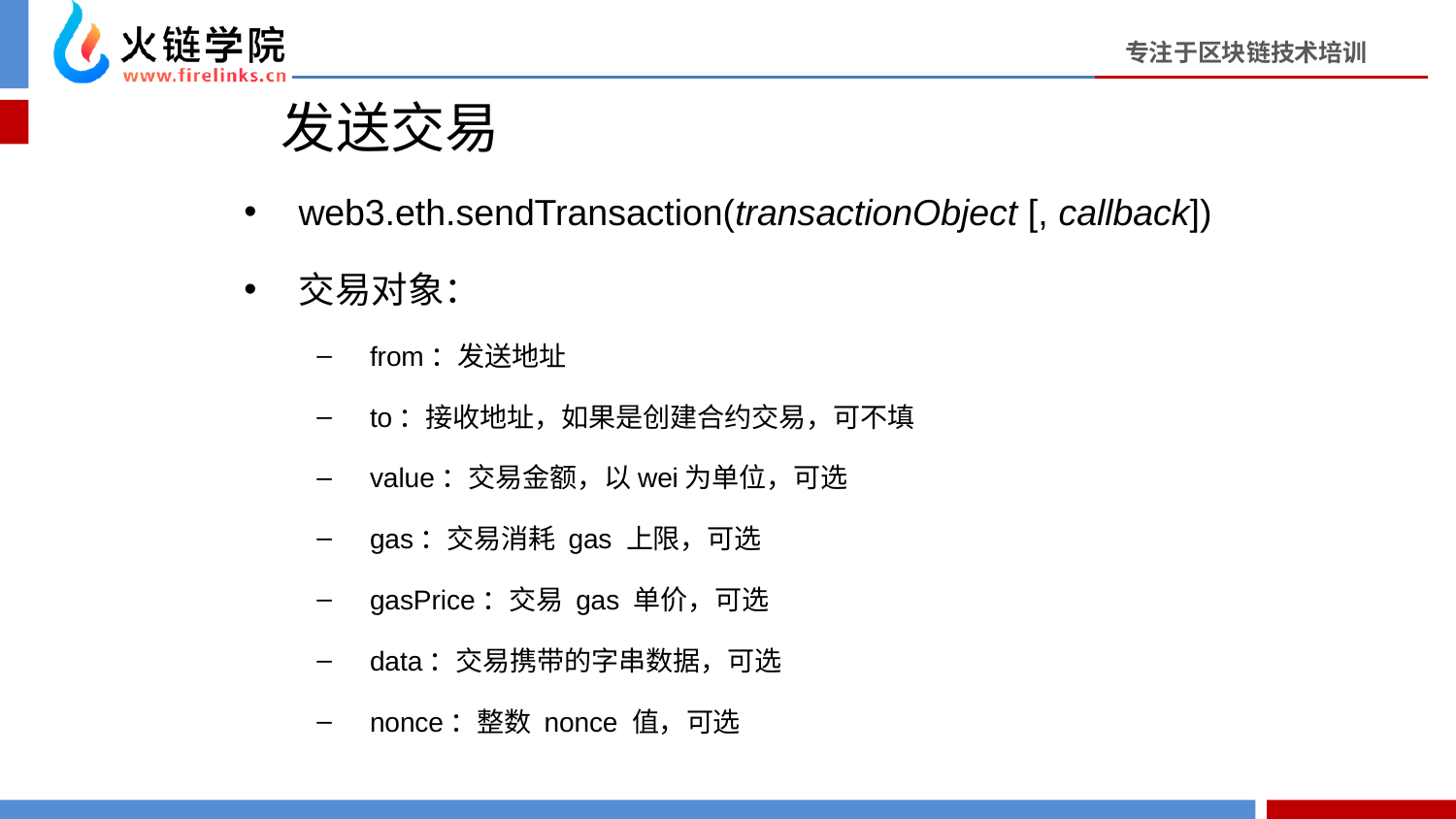

# 发送交易
web3.eth.sendTransaction(transactionObject [, callback])
交易对象：
from：发送地址
to：接收地址，如果是创建合约交易，可不填
value：交易金额，以wei为单位，可选
gas：交易消耗 gas 上限，可选
gasPrice：交易 gas 单价，可选
data：交易携带的字串数据，可选
nonce：整数 nonce 值，可选